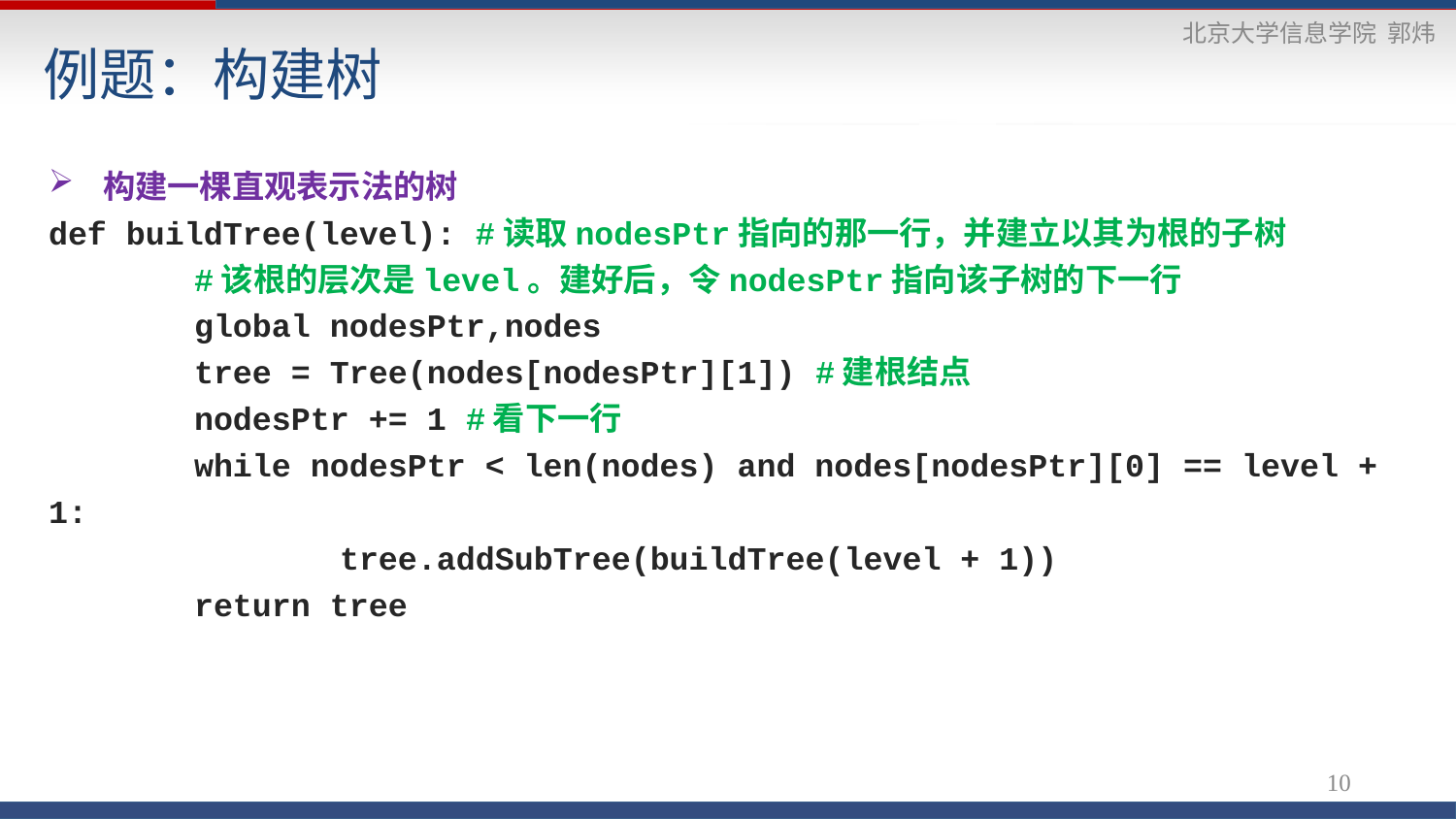

# 例题：构建树
构建一棵直观表示法的树
def buildTree(level): #读取nodesPtr指向的那一行，并建立以其为根的子树
	#该根的层次是level。建好后，令nodesPtr指向该子树的下一行
	global nodesPtr,nodes
	tree = Tree(nodes[nodesPtr][1]) #建根结点
	nodesPtr += 1 #看下一行
	while nodesPtr < len(nodes) and nodes[nodesPtr][0] == level + 1:
		tree.addSubTree(buildTree(level + 1))
	return tree
10